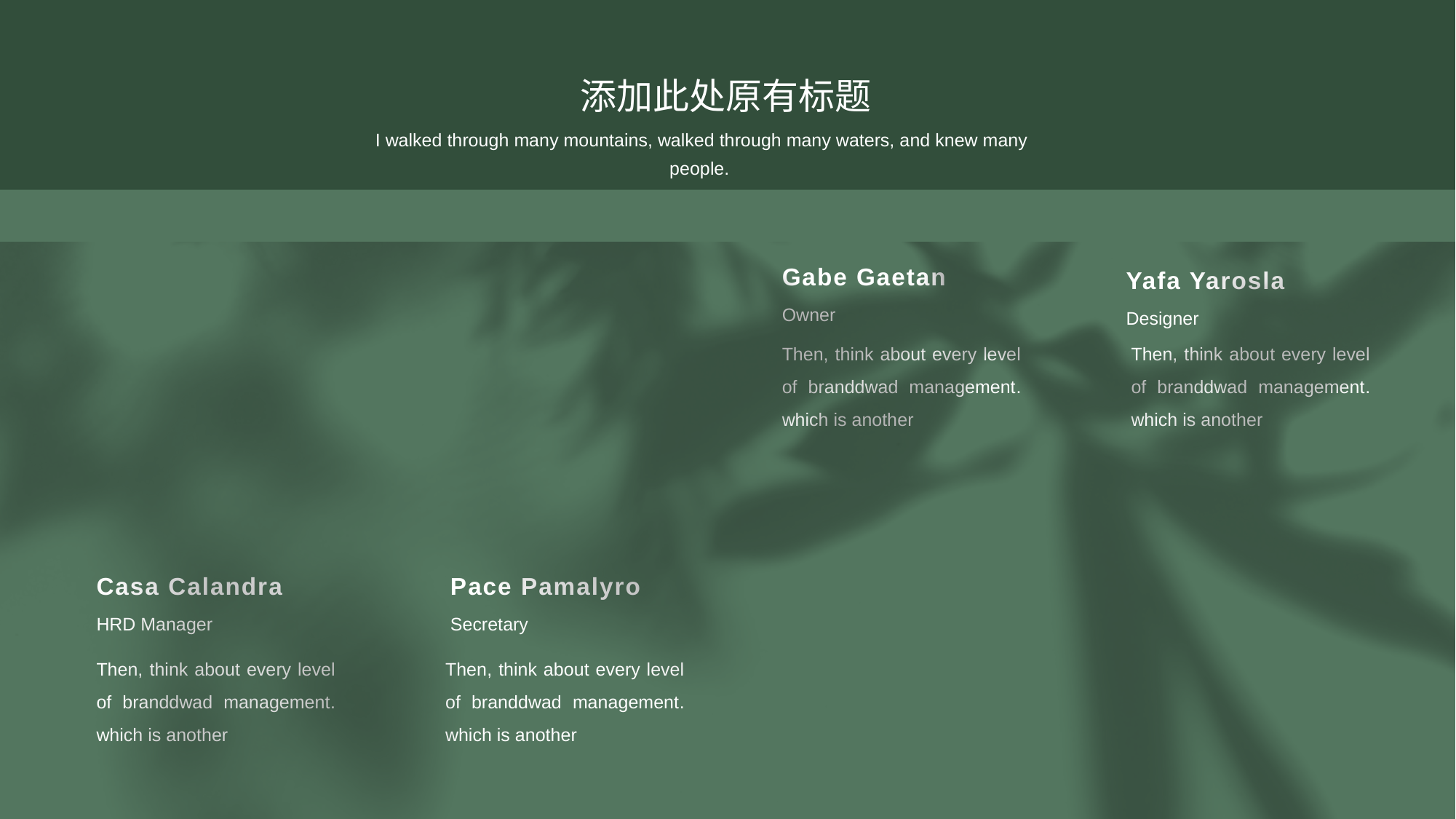

添加此处原有标题
I walked through many mountains, walked through many waters, and knew many people.

Gabe Gaetan
Yafa Yarosla
Owner
Designer
Then, think about every level of branddwad management. which is another
Then, think about every level of branddwad management. which is another

Casa Calandra
Pace Pamalyro
HRD Manager
Secretary
Then, think about every level of branddwad management. which is another
Then, think about every level of branddwad management. which is another